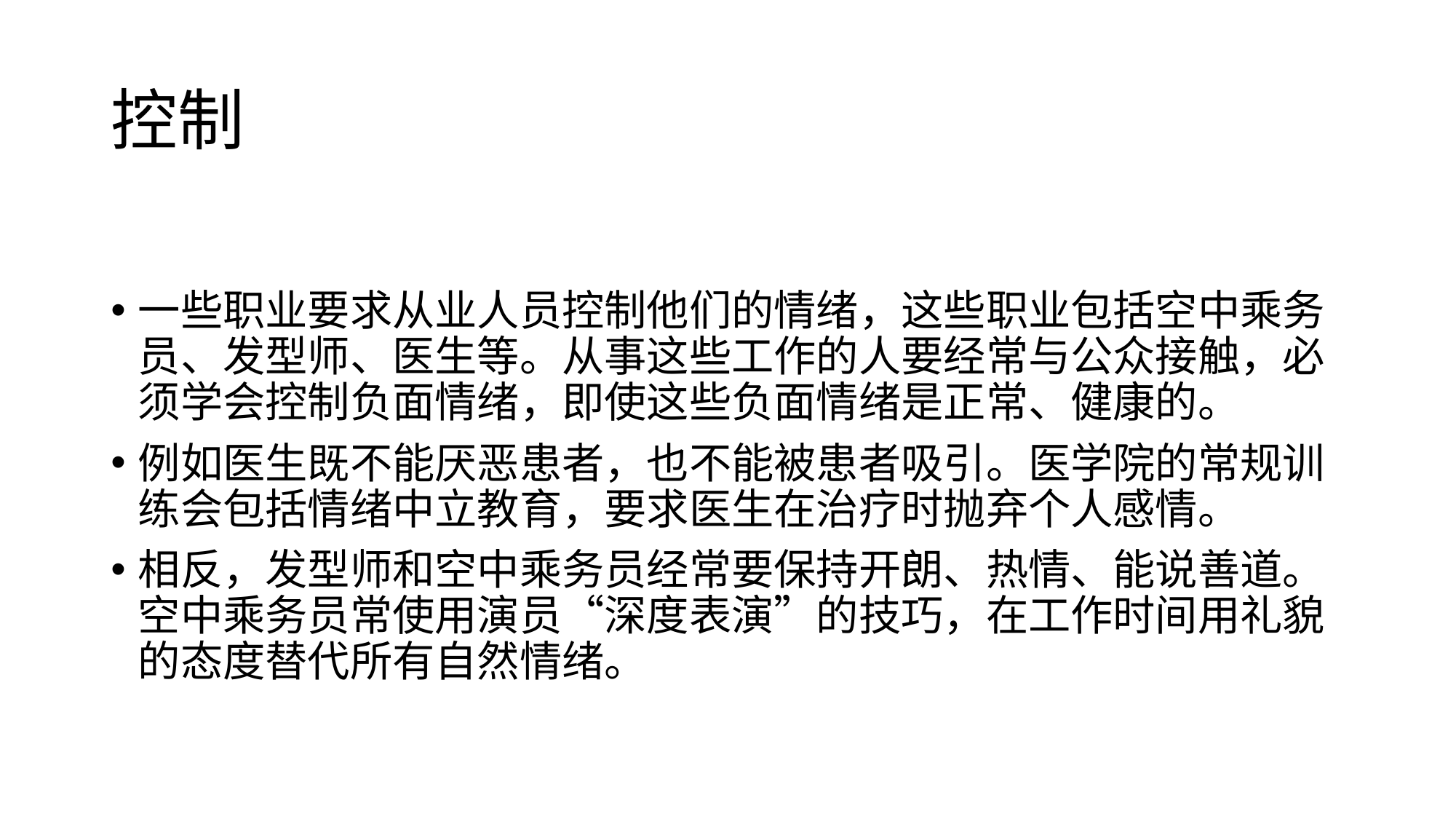

# 控制

一些职业要求从业人员控制他们的情绪，这些职业包括空中乘务员、发型师、医生等。从事这些工作的人要经常与公众接触，必须学会控制负面情绪，即使这些负面情绪是正常、健康的。
例如医生既不能厌恶患者，也不能被患者吸引。医学院的常规训练会包括情绪中立教育，要求医生在治疗时抛弃个人感情。
相反，发型师和空中乘务员经常要保持开朗、热情、能说善道。空中乘务员常使用演员“深度表演”的技巧，在工作时间用礼貌的态度替代所有自然情绪。